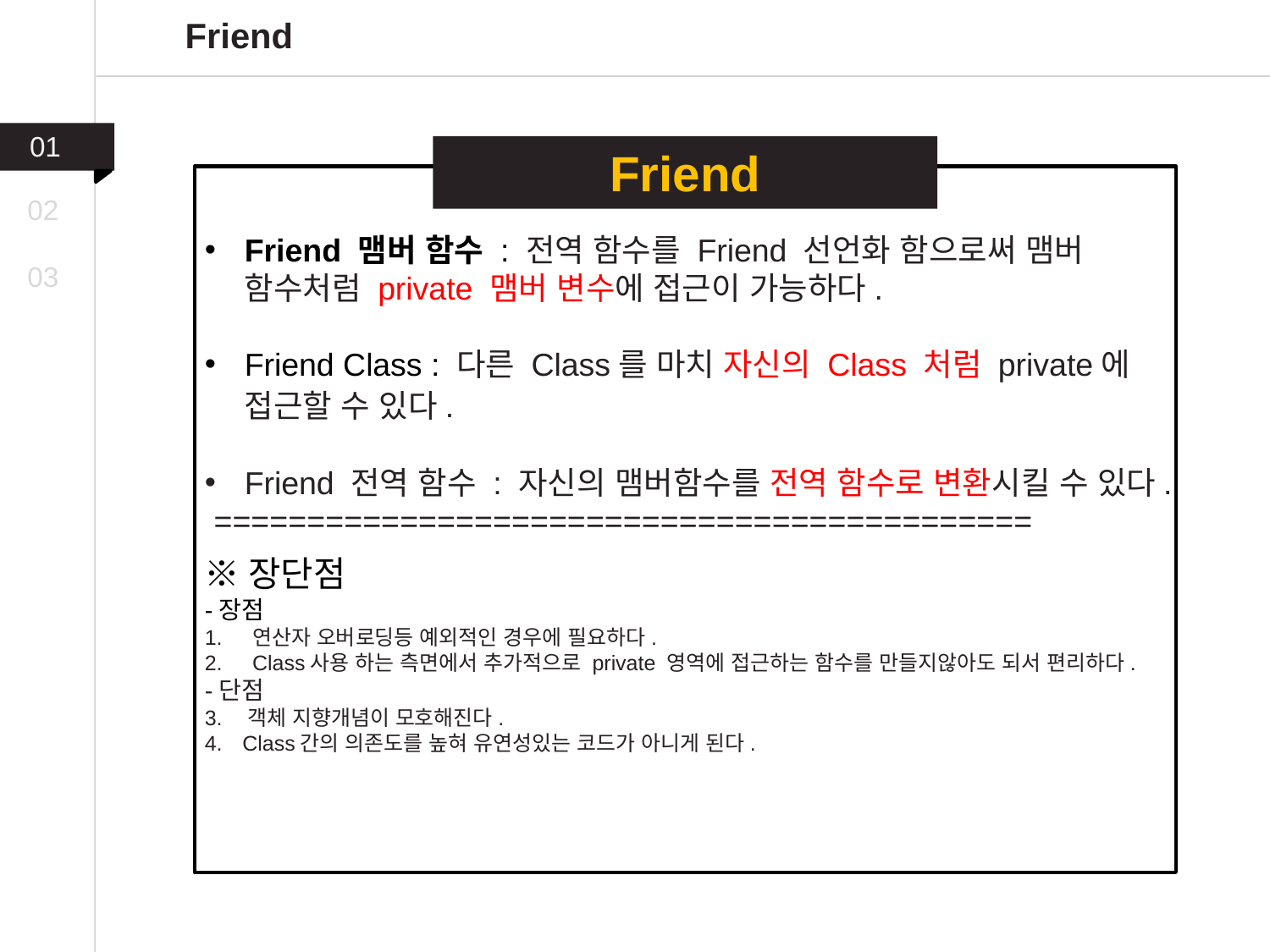

Friend
01

Friend

02
Friend 맴버 함수 : 전역 함수를 Friend 선언화 함으로써 맴버 함수처럼 private 맴버 변수에 접근이 가능하다.

Friend Class : 다른 Class를 마치 자신의 Class 처럼 private에 접근할 수 있다.

Friend 전역 함수 : 자신의 맴버함수를 전역 함수로 변환시킬 수 있다.
 ============================================

※장단점
-장점
연산자 오버로딩등 예외적인 경우에 필요하다.
Class사용 하는 측면에서 추가적으로 private 영역에 접근하는 함수를 만들지않아도 되서 편리하다.
-단점
 객체 지향개념이 모호해진다.
 Class간의 의존도를 높혀 유연성있는 코드가 아니게 된다.

03